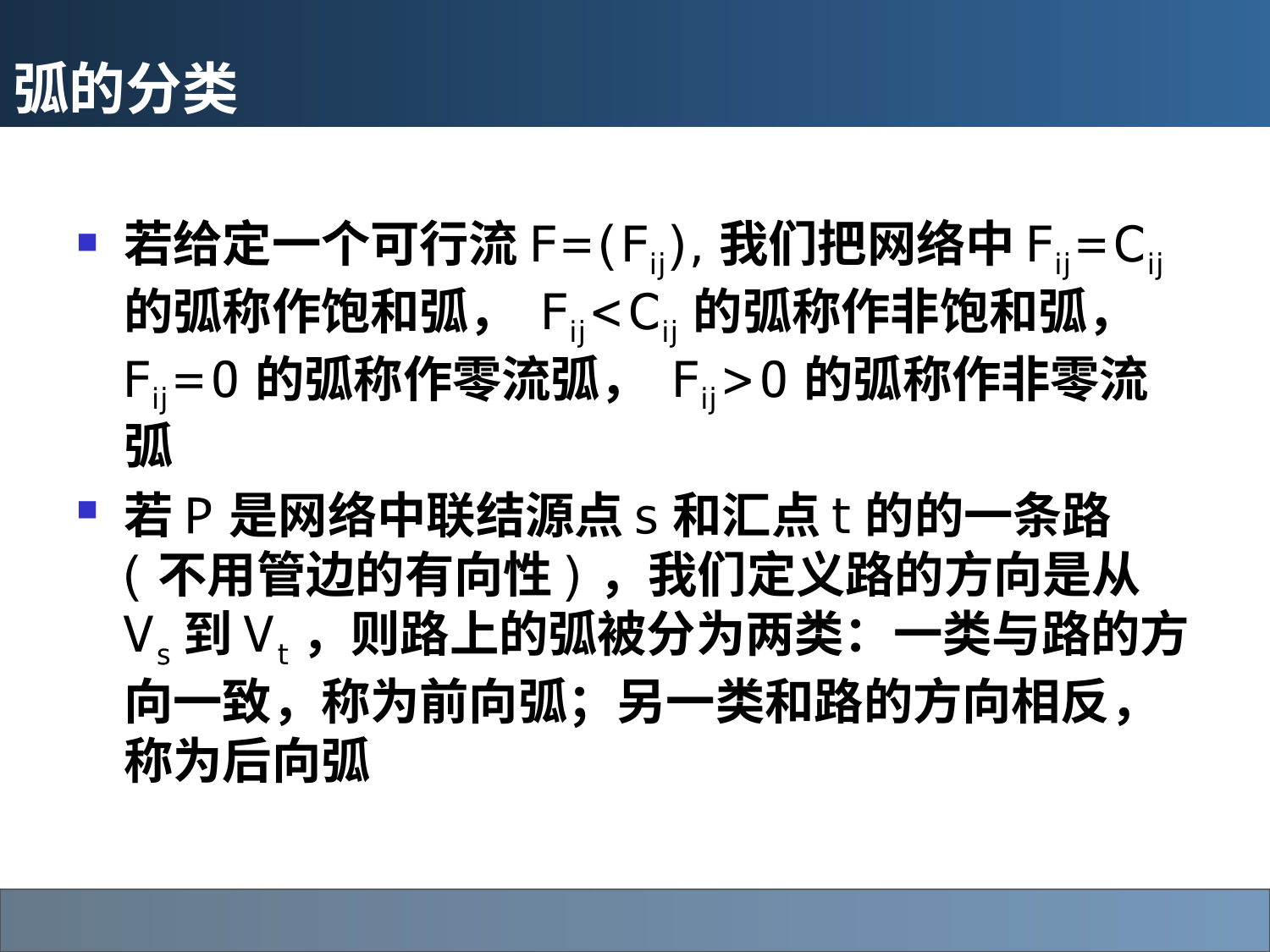

# 弧的分类

若给定一个可行流F=(Fij),我们把网络中Fij=Cij的弧称作饱和弧， Fij<Cij的弧称作非饱和弧， Fij=0的弧称作零流弧， Fij>0的弧称作非零流弧
若P是网络中联结源点s和汇点t的的一条路(不用管边的有向性)，我们定义路的方向是从Vs到Vt，则路上的弧被分为两类：一类与路的方向一致，称为前向弧；另一类和路的方向相反，称为后向弧